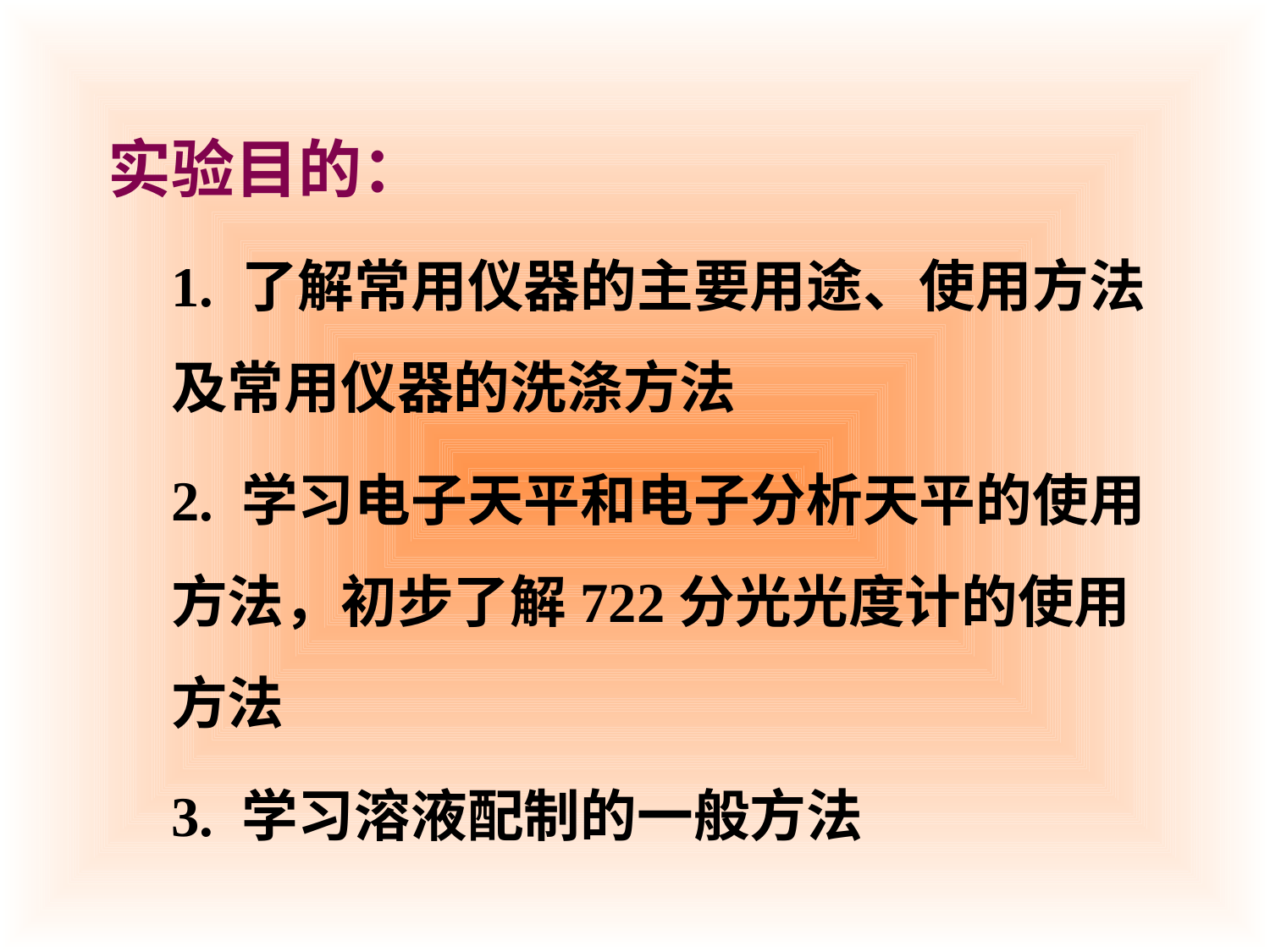

#
实验目的：
1. 了解常用仪器的主要用途、使用方法及常用仪器的洗涤方法
2. 学习电子天平和电子分析天平的使用方法，初步了解722分光光度计的使用方法
3. 学习溶液配制的一般方法